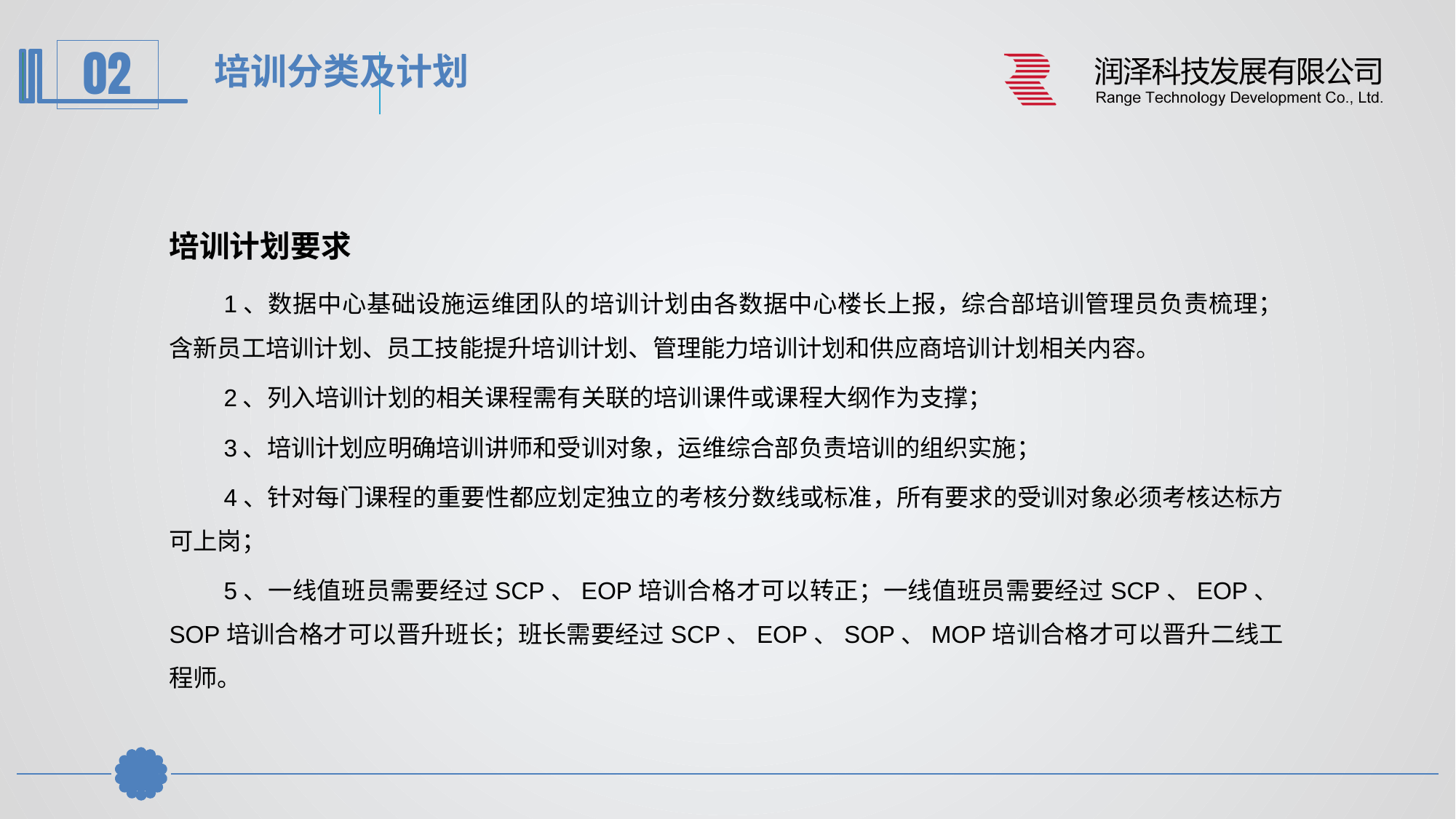

培训分类及计划
培训计划要求
1、数据中心基础设施运维团队的培训计划由各数据中心楼长上报，综合部培训管理员负责梳理； 含新员工培训计划、员工技能提升培训计划、管理能力培训计划和供应商培训计划相关内容。
2、列入培训计划的相关课程需有关联的培训课件或课程大纲作为支撑；
3、培训计划应明确培训讲师和受训对象，运维综合部负责培训的组织实施；
4、针对每门课程的重要性都应划定独立的考核分数线或标准，所有要求的受训对象必须考核达标方可上岗；
5、一线值班员需要经过SCP、EOP培训合格才可以转正；一线值班员需要经过SCP、EOP、SOP培训合格才可以晋升班长；班长需要经过SCP、EOP、SOP、MOP培训合格才可以晋升二线工程师。
7